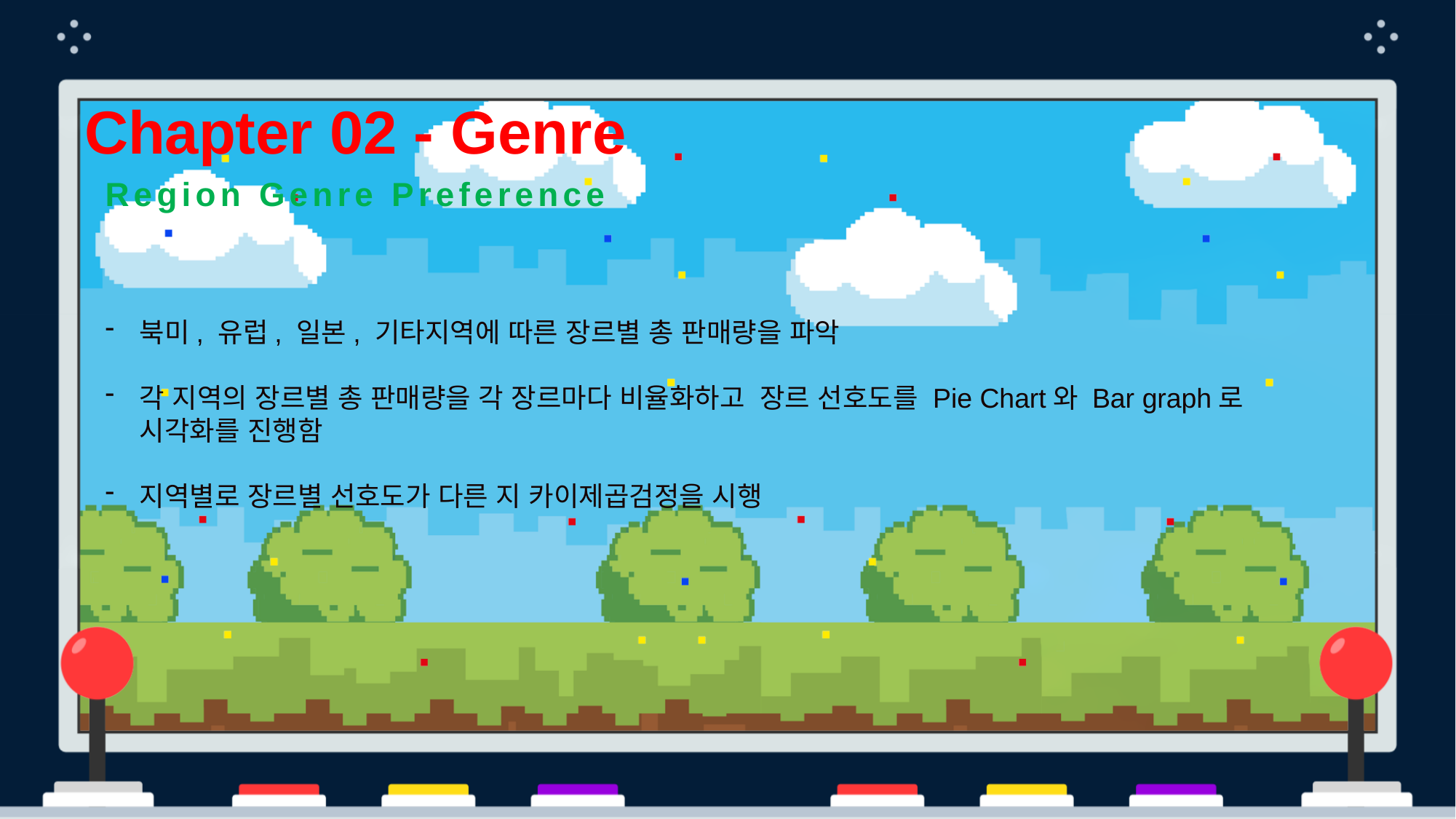

Chapter 02 - Genre
Region Genre Preference
북미, 유럽, 일본, 기타지역에 따른 장르별 총 판매량을 파악

각 지역의 장르별 총 판매량을 각 장르마다 비율화하고  장르 선호도를 Pie Chart와 Bar graph로 시각화를 진행함

지역별로 장르별 선호도가 다른 지 카이제곱검정을 시행